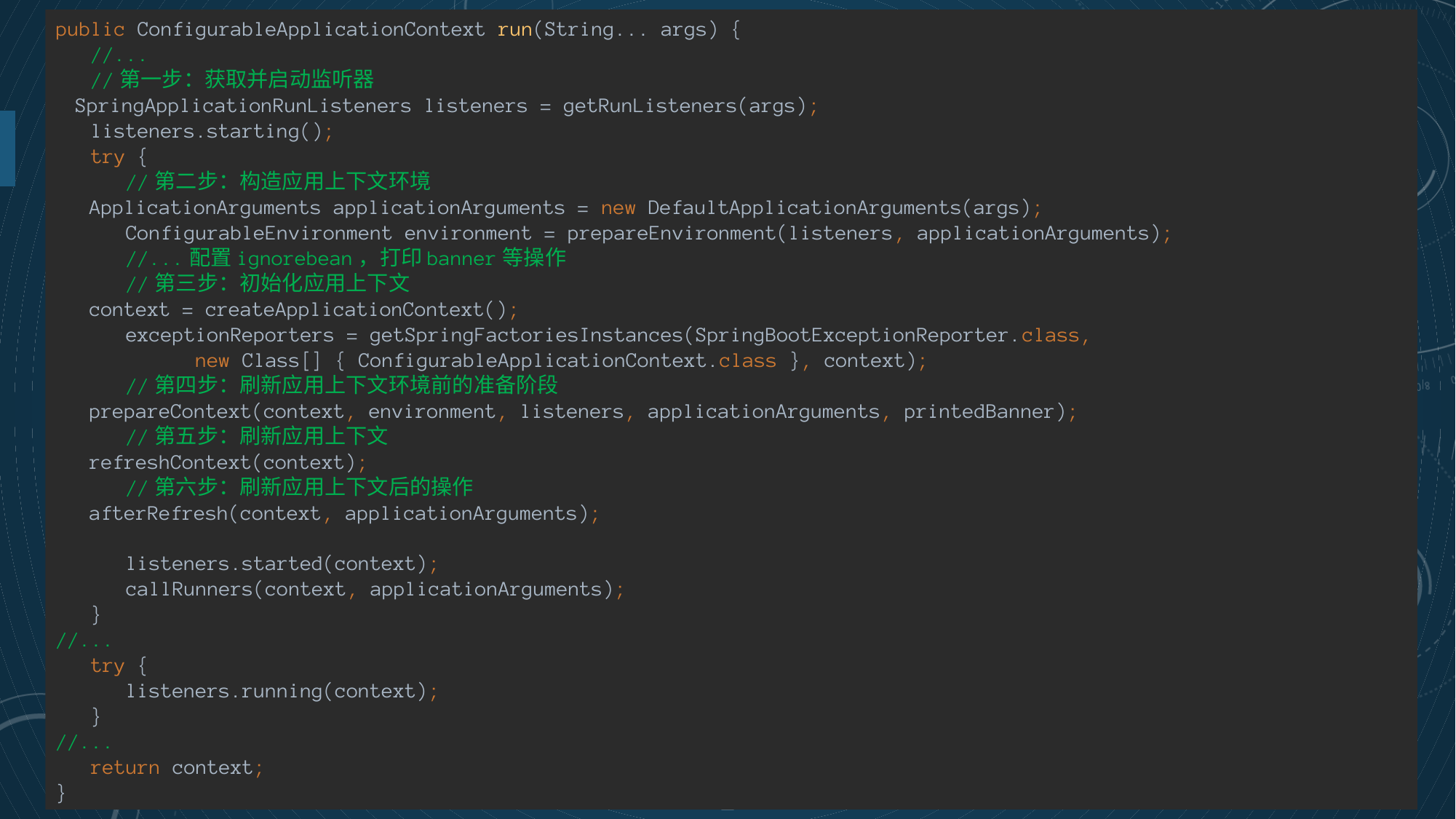

public ConfigurableApplicationContext run(String... args) {
   //...
   //第一步：获取并启动监听器
   SpringApplicationRunListeners listeners = getRunListeners(args);
   listeners.starting();
   try {
      //第二步：构造应用上下文环境
      ApplicationArguments applicationArguments = new DefaultApplicationArguments(args);
      ConfigurableEnvironment environment = prepareEnvironment(listeners, applicationArguments);
      //...配置ignorebean，打印banner等操作
      //第三步：初始化应用上下文
      context = createApplicationContext();
      exceptionReporters = getSpringFactoriesInstances(SpringBootExceptionReporter.class,
            new Class[] { ConfigurableApplicationContext.class }, context);
      //第四步：刷新应用上下文环境前的准备阶段
      prepareContext(context, environment, listeners, applicationArguments, printedBanner);
      //第五步：刷新应用上下文
      refreshContext(context);
      //第六步：刷新应用上下文后的操作
      afterRefresh(context, applicationArguments);
      listeners.started(context);
      callRunners(context, applicationArguments);
   }
//...
   try {
      listeners.running(context);
   }
//...
   return context;
}
# SpringApplication#run(String… args)